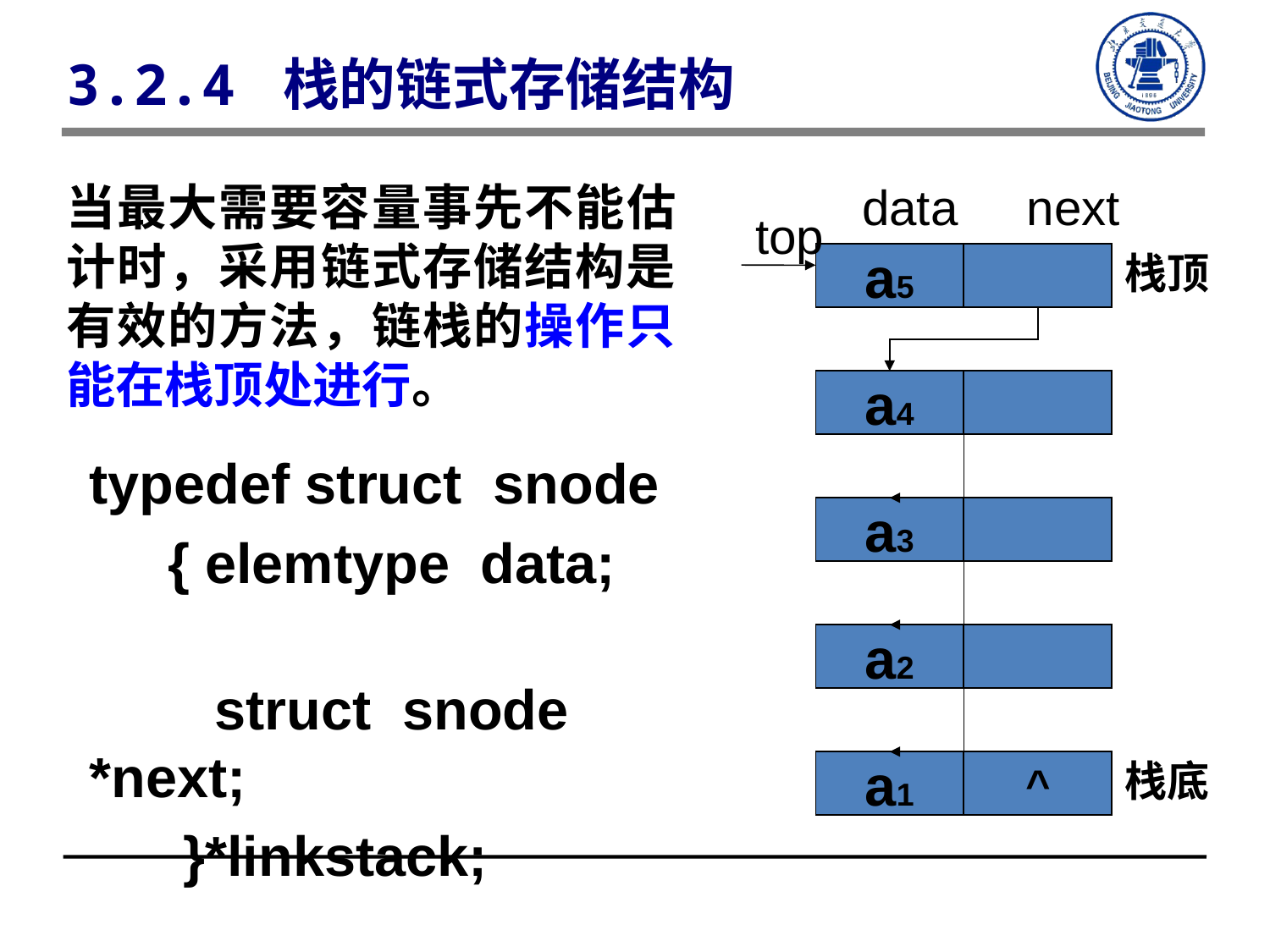

# 3.2.4 栈的链式存储结构
当最大需要容量事先不能估计时，采用链式存储结构是有效的方法，链栈的操作只能在栈顶处进行。
data     next
  top
栈顶
a5

a4

a3

a2

栈底
a1
^
typedef struct  snode
     { elemtype  data;
        struct  snode  *next;
      }*linkstack;